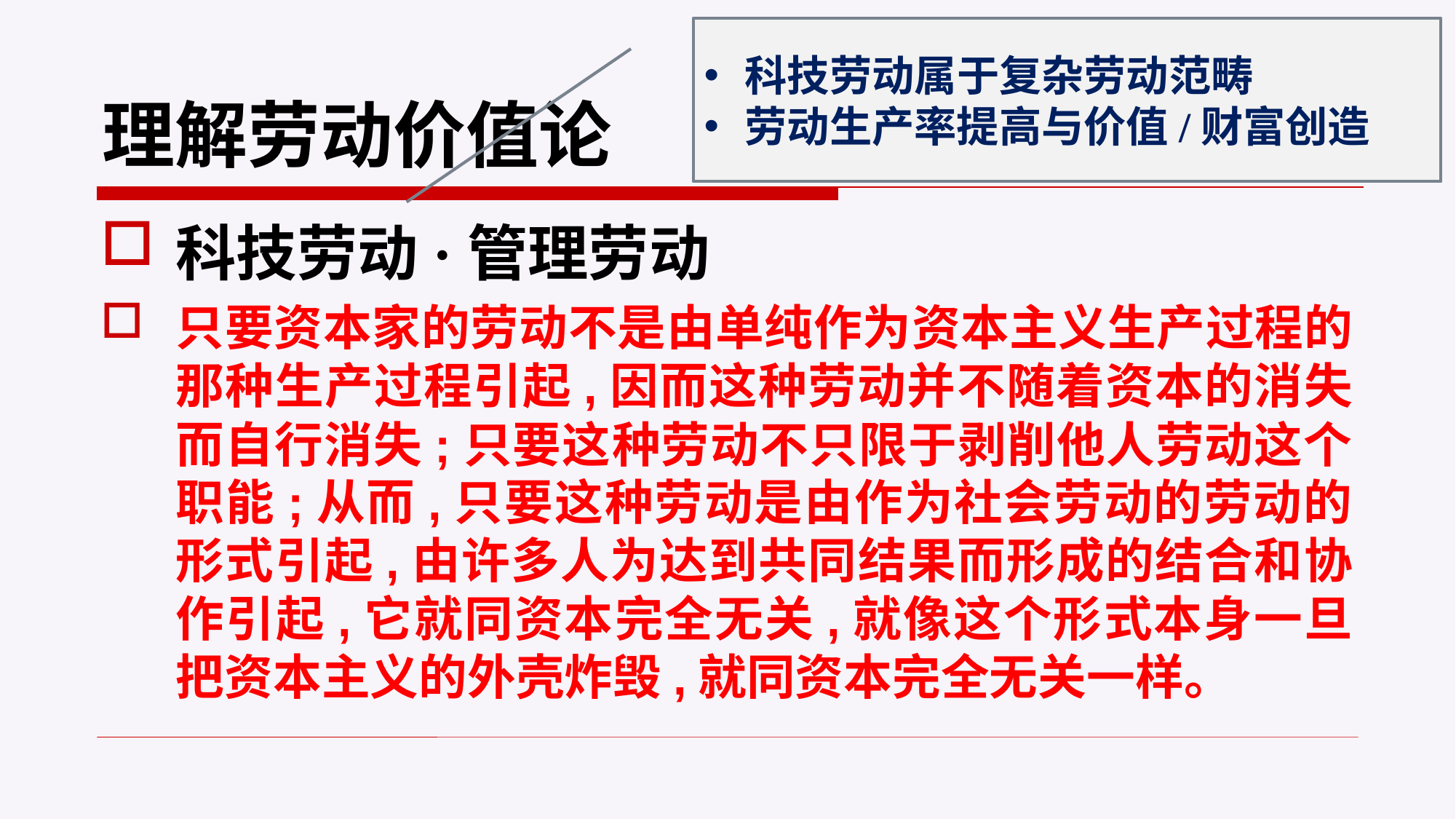

科技劳动属于复杂劳动范畴
劳动生产率提高与价值/财富创造
# 理解劳动价值论
科技劳动·管理劳动
只要资本家的劳动不是由单纯作为资本主义生产过程的那种生产过程引起,因而这种劳动并不随着资本的消失而自行消失;只要这种劳动不只限于剥削他人劳动这个职能;从而,只要这种劳动是由作为社会劳动的劳动的形式引起,由许多人为达到共同结果而形成的结合和协作引起,它就同资本完全无关,就像这个形式本身一旦把资本主义的外壳炸毁,就同资本完全无关一样。